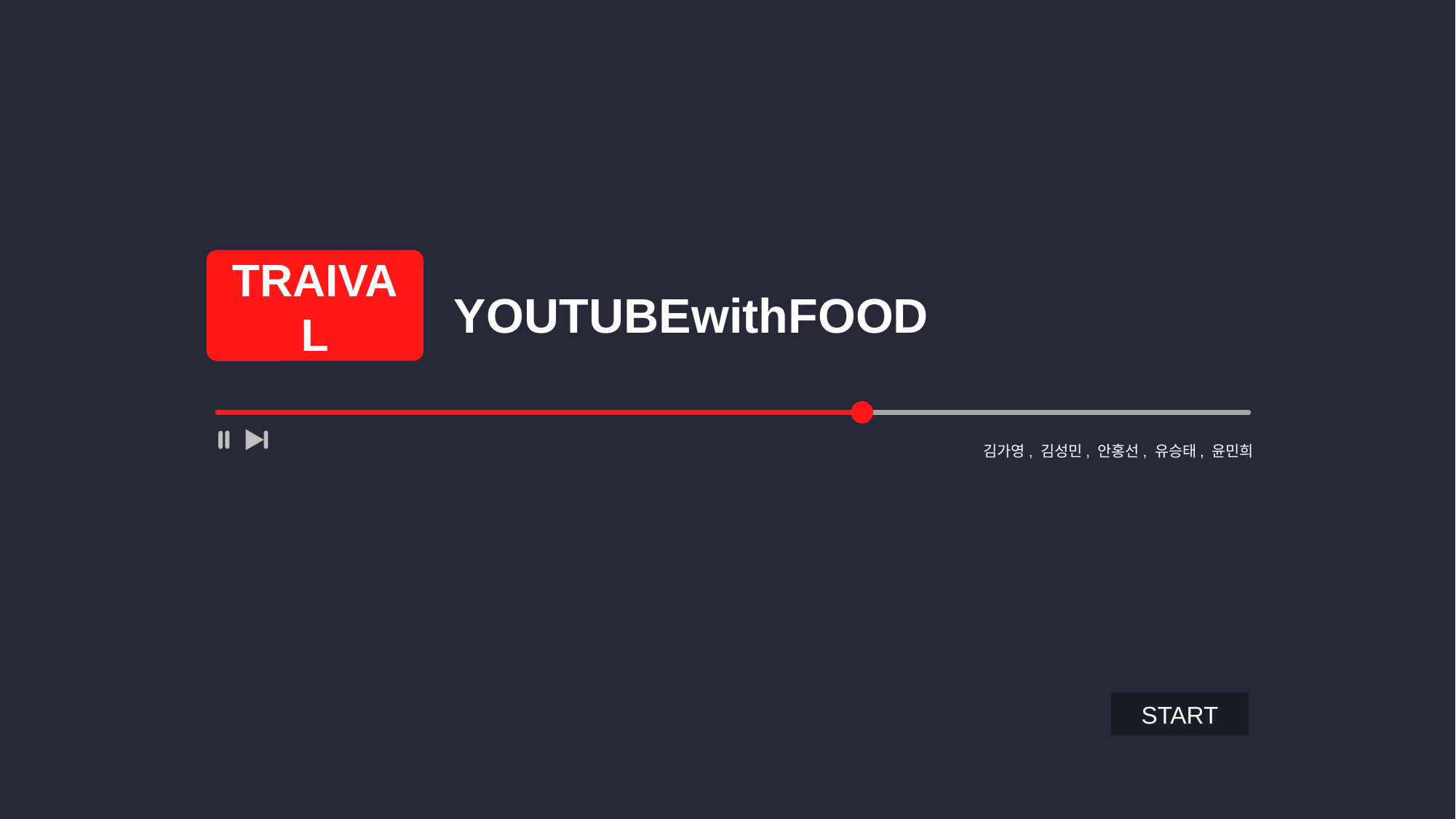

TRAIVAL
YOUTUBEwithFOOD

김가영, 김성민, 안홍선, 유승태, 윤민희
START